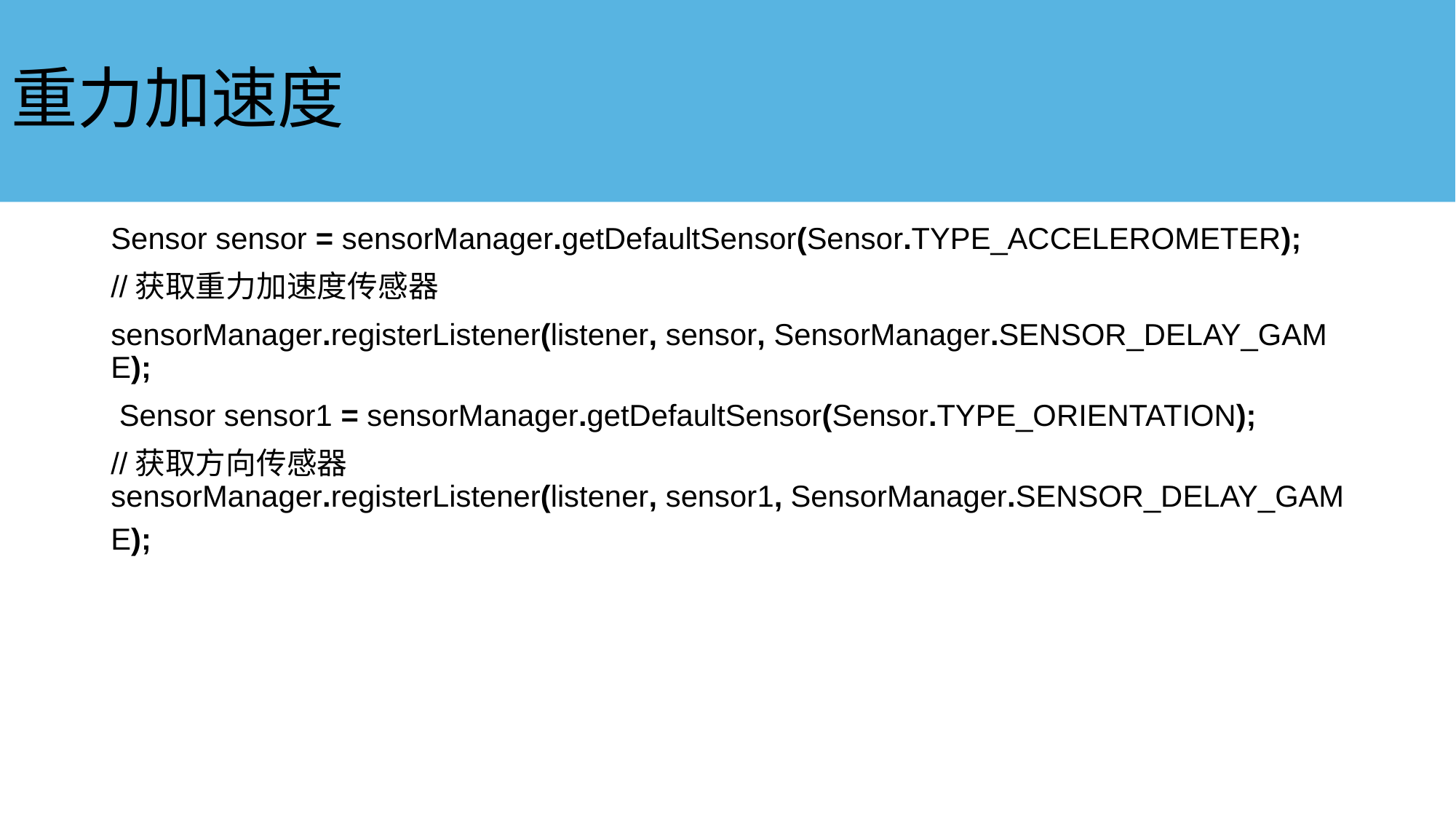

# 重力加速度
Sensor sensor = sensorManager.getDefaultSensor(Sensor.TYPE_ACCELEROMETER);
//获取重力加速度传感器
sensorManager.registerListener(listener, sensor, SensorManager.SENSOR_DELAY_GAME);
 Sensor sensor1 = sensorManager.getDefaultSensor(Sensor.TYPE_ORIENTATION);
//获取方向传感器sensorManager.registerListener(listener, sensor1, SensorManager.SENSOR_DELAY_GAME);